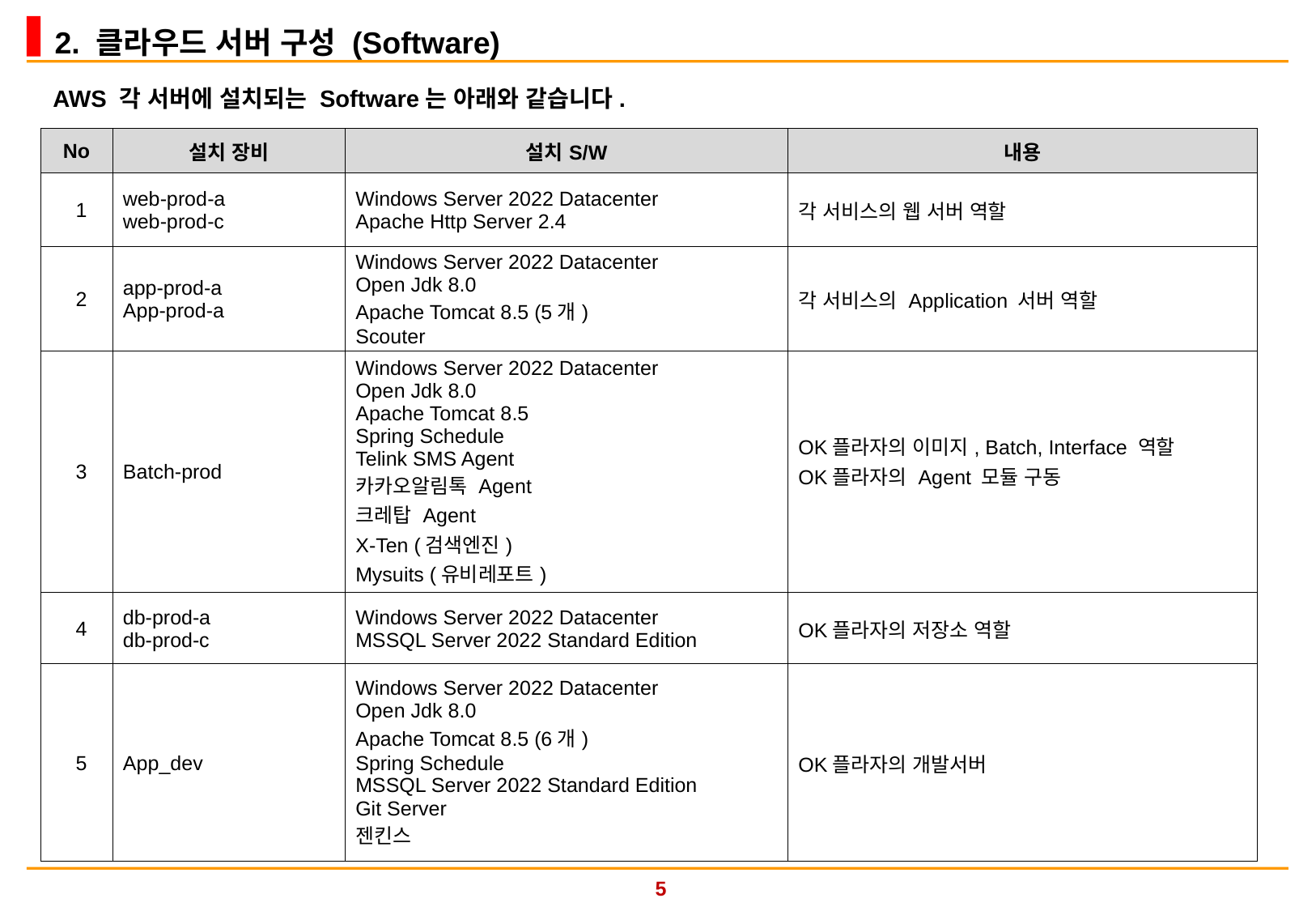

2. 클라우드 서버 구성 (Software)
AWS 각 서버에 설치되는 Software는 아래와 같습니다.
| No | 설치 장비 | 설치S/W | 내용 |
| --- | --- | --- | --- |
| 1 | web-prod-a web-prod-c | Windows Server 2022 Datacenter Apache Http Server 2.4 | 각 서비스의 웹 서버 역할 |
| 2 | app-prod-a App-prod-a | Windows Server 2022 Datacenter Open Jdk 8.0 Apache Tomcat 8.5 (5개) Scouter | 각 서비스의 Application 서버 역할 |
| 3 | Batch-prod | Windows Server 2022 Datacenter Open Jdk 8.0 Apache Tomcat 8.5 Spring Schedule Telink SMS Agent 카카오알림톡 Agent 크레탑 Agent X-Ten (검색엔진) Mysuits (유비레포트) | OK플라자의 이미지, Batch, Interface 역할 OK플라자의 Agent 모듈 구동 |
| 4 | db-prod-a db-prod-c | Windows Server 2022 Datacenter MSSQL Server 2022 Standard Edition | OK플라자의 저장소 역할 |
| 5 | App\_dev | Windows Server 2022 Datacenter Open Jdk 8.0 Apache Tomcat 8.5 (6개) Spring Schedule MSSQL Server 2022 Standard Edition Git Server 젠킨스 | OK플라자의 개발서버 |